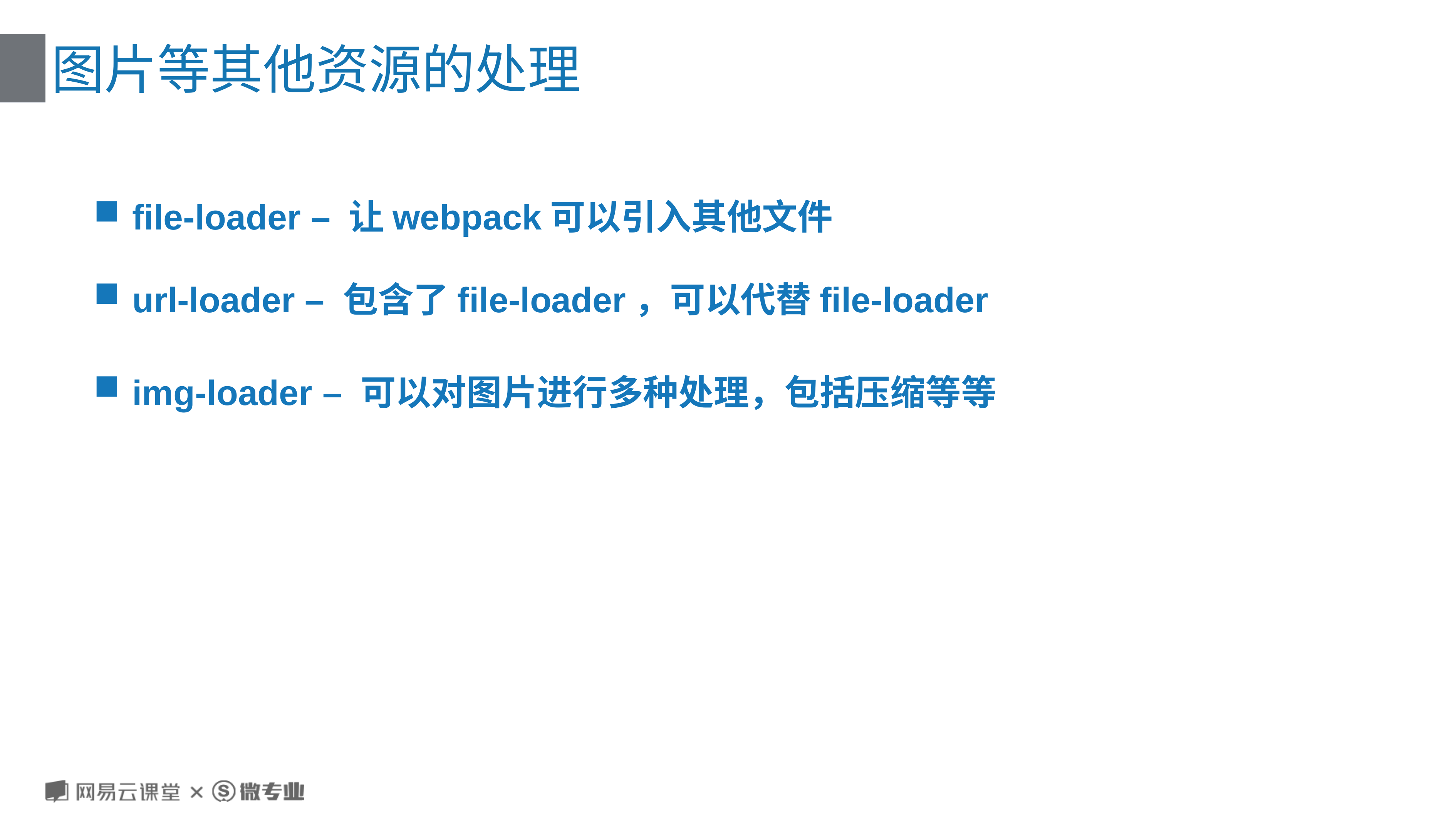

# 图片等其他资源的处理
file-loader – 让webpack可以引入其他文件
url-loader – 包含了file-loader，可以代替file-loader
img-loader – 可以对图片进行多种处理，包括压缩等等